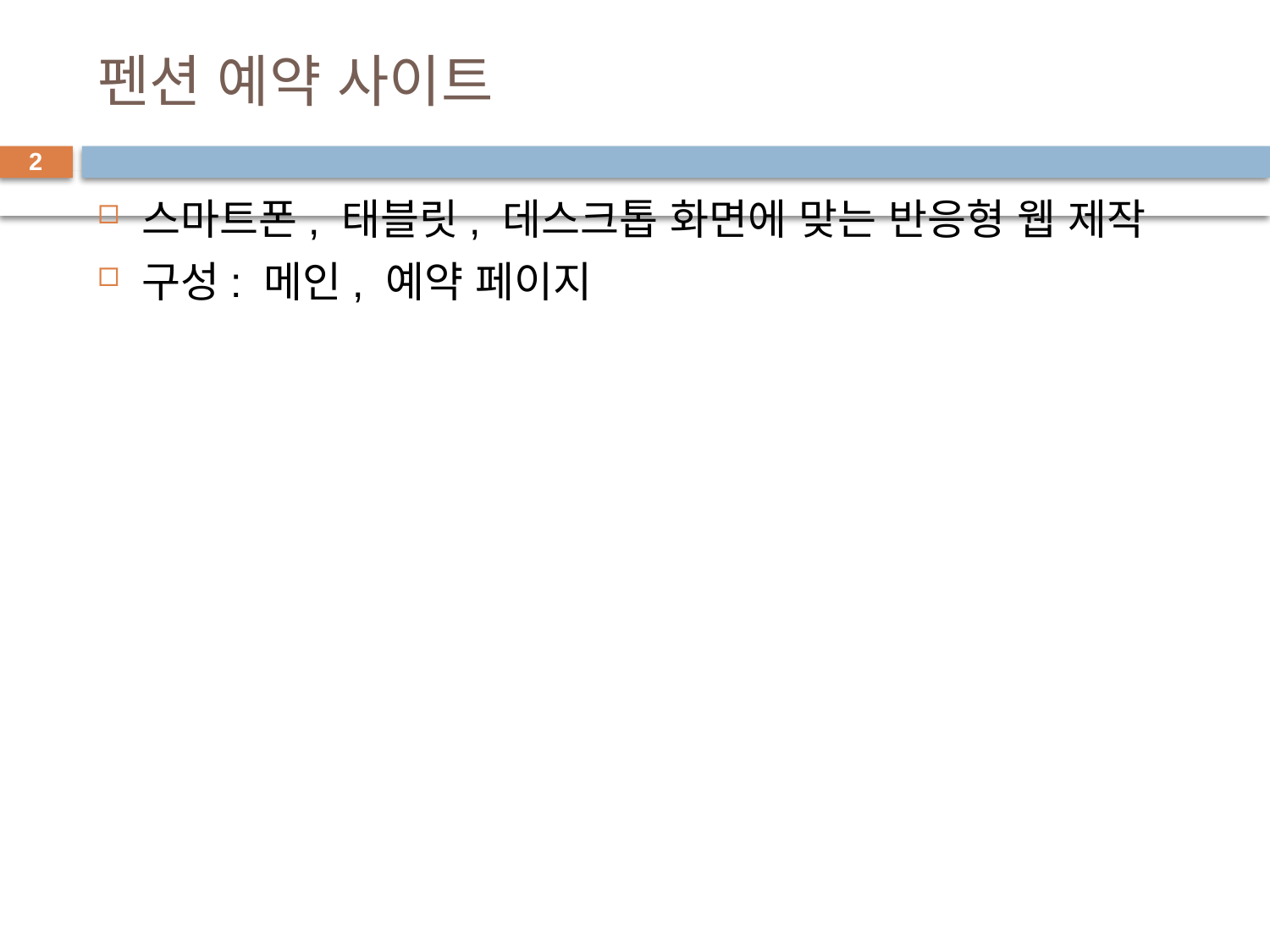

# 펜션 예약 사이트
2
스마트폰, 태블릿, 데스크톱 화면에 맞는 반응형 웹 제작
구성: 메인, 예약 페이지